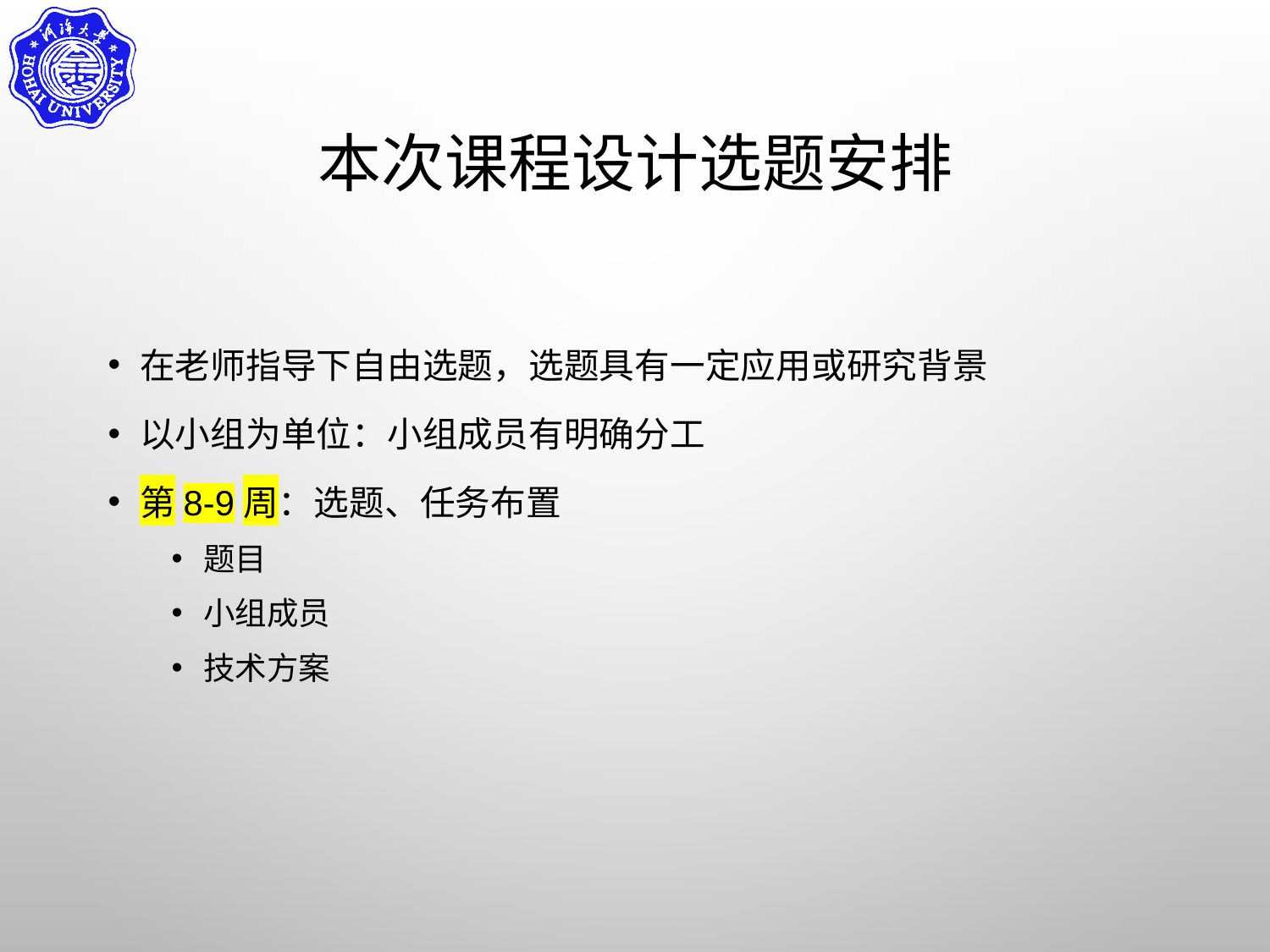

# 本次课程设计选题安排
在老师指导下自由选题，选题具有一定应用或研究背景
以小组为单位：小组成员有明确分工
第8-9周：选题、任务布置
题目
小组成员
技术方案